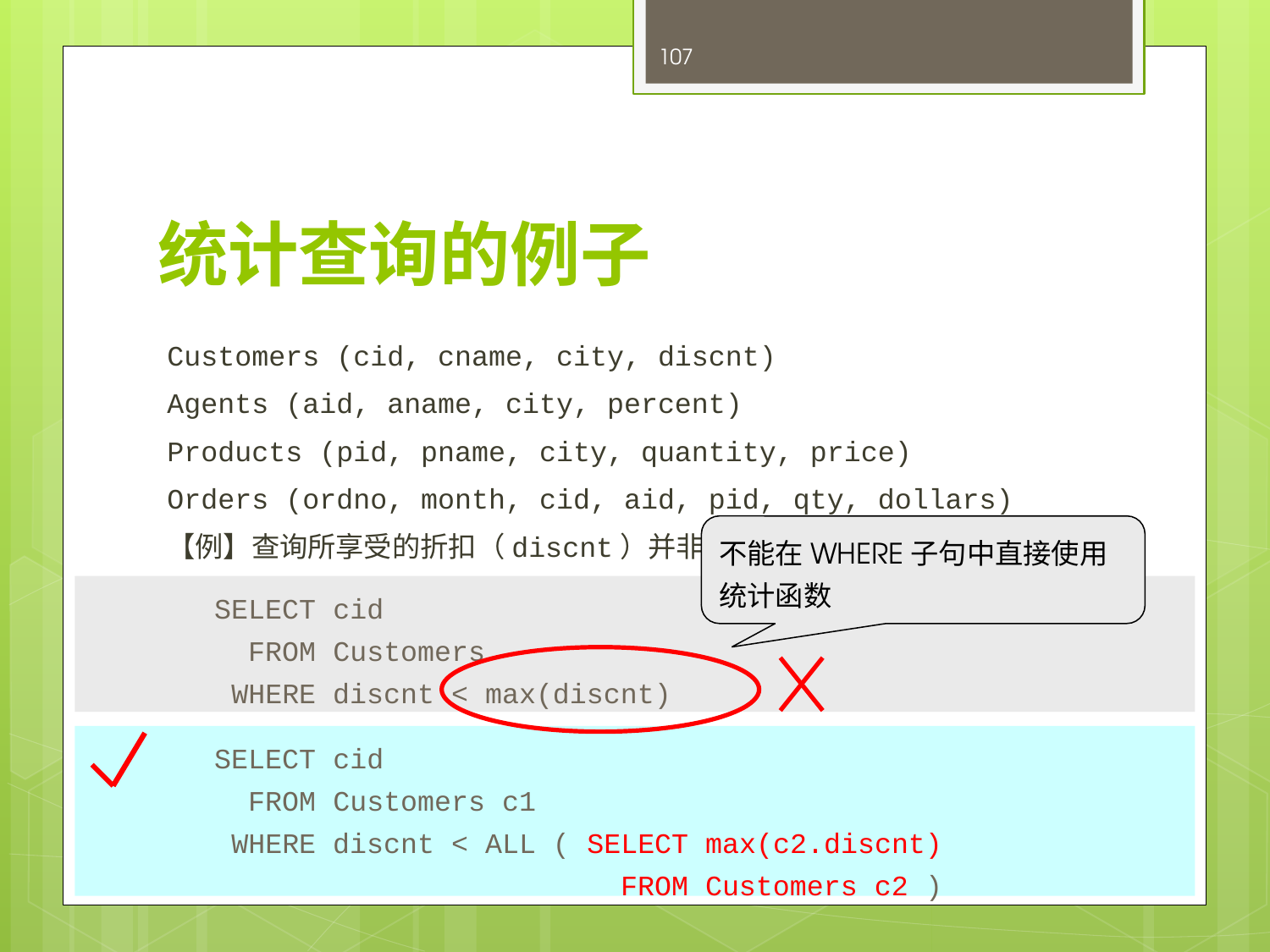

107
# 统计查询的例子
Customers (cid, cname, city, discnt)
Agents (aid, aname, city, percent)
Products (pid, pname, city, quantity, price)
Orders (ordno, month, cid, aid, pid, qty, dollars)
【例】查询所享受的折扣（discnt）并非最高的客户的编号（cid）

不能在WHERE子句中直接使用统计函数

SELECT cid
  FROM Customers
 WHERE discnt < max(discnt)
SELECT cid
  FROM Customers c1
 WHERE discnt < ALL ( SELECT max(c2.discnt)
                        FROM Customers c2 )